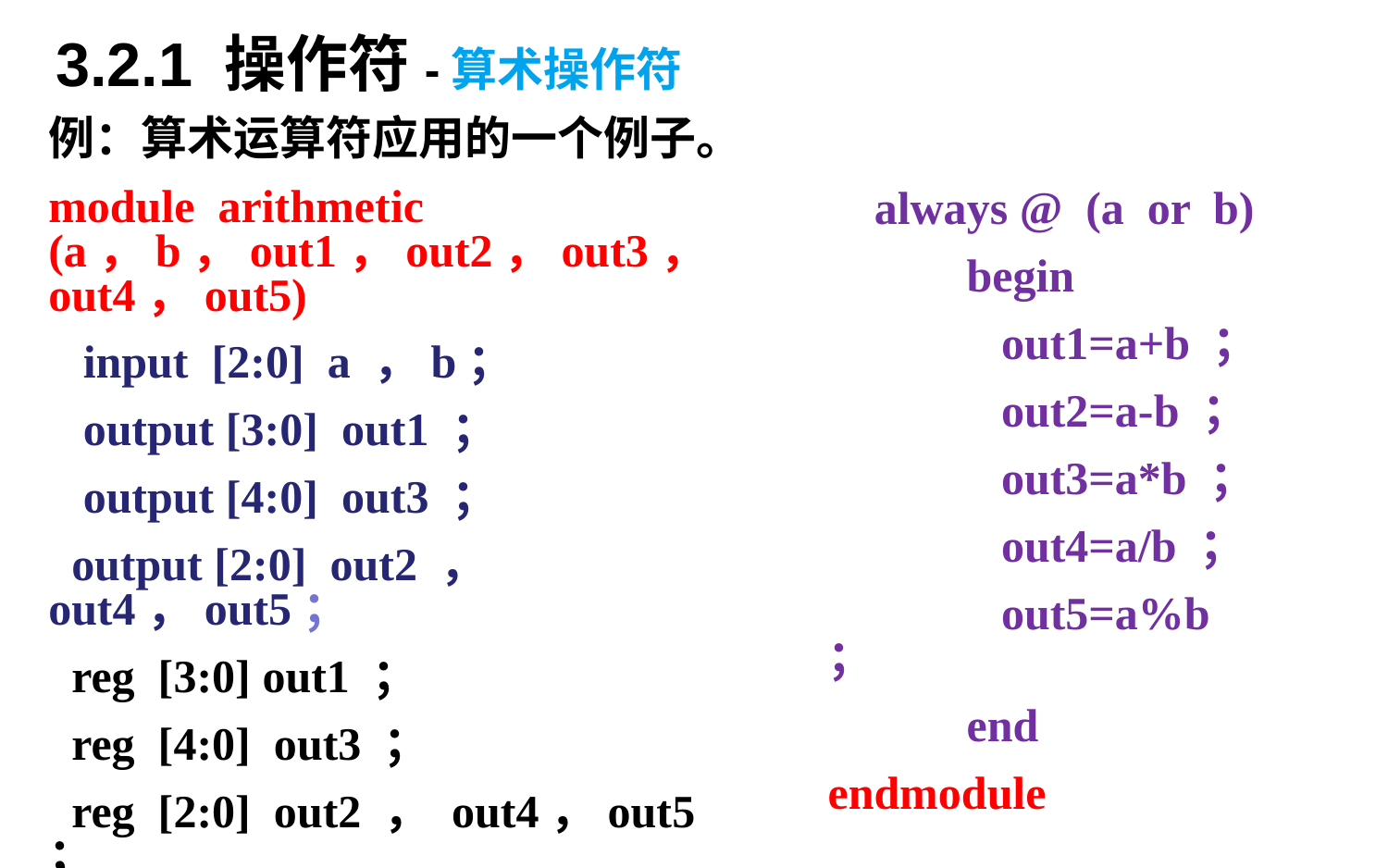

3.2.1 操作符-算术操作符
例：算术运算符应用的一个例子。
module  arithmetic  (a，b，out1，out2，out3，out4，out5)
   input  [2:0]  a ，b；
   output [3:0]  out1 ；
   output [4:0]  out3 ；
  output [2:0]  out2 ， out4，out5；
  reg  [3:0] out1 ；
  reg  [4:0]  out3 ；
  reg  [2:0]  out2 ， out4，out5 ；
    always @  (a  or  b)
	begin
	   out1=a+b ；
	   out2=a-b ；
	   out3=a*b ；
	   out4=a/b ；
	   out5=a%b ；
	end
endmodule